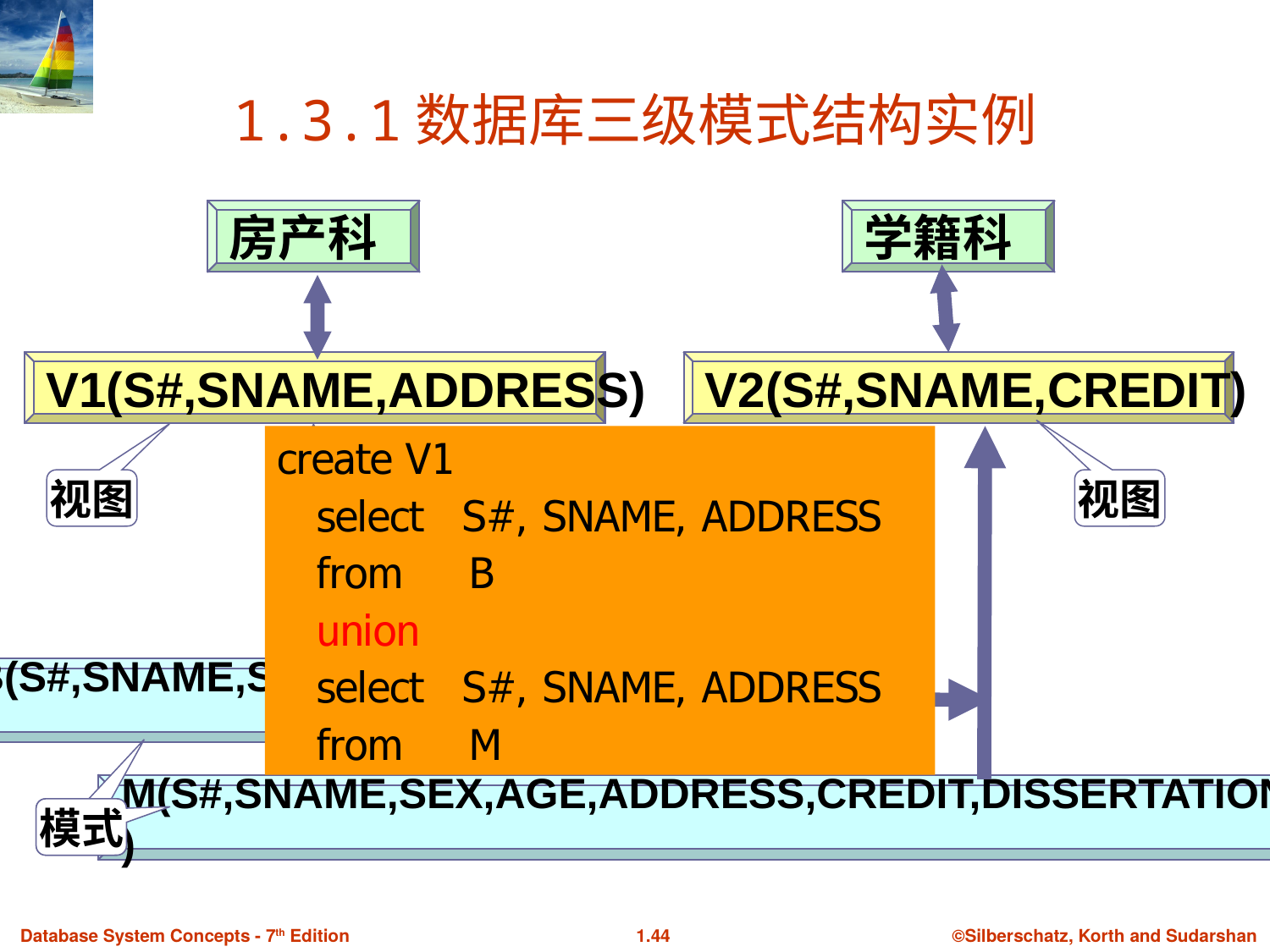

# 1.3.1数据库三级模式结构实例
房产科
学籍科

V1(S#,SNAME,ADDRESS)
V2(S#,SNAME,CREDIT)

视图
视图

B(S#,SNAME,SEX,AGE,ADDRESS,CREDIT)

M(S#,SNAME,SEX,AGE,ADDRESS,CREDIT,DISSERTATION)
模式
模式
create V1
   select   S#, SNAME, ADDRESS
   from     B
   union
   select   S#, SNAME, ADDRESS
   from     M